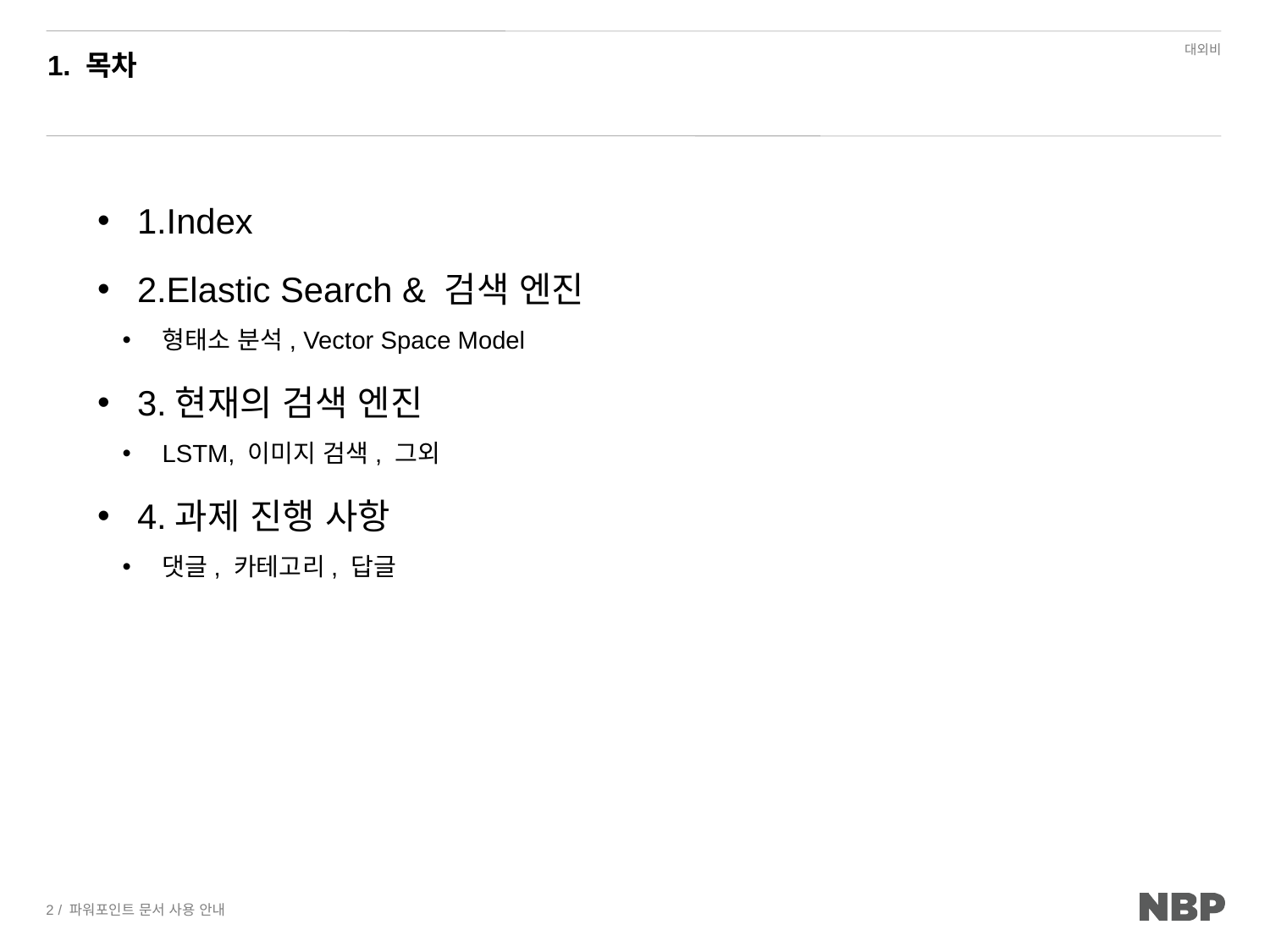

# 1. 목차
1.Index
2.Elastic Search & 검색 엔진
형태소 분석, Vector Space Model
3.현재의 검색 엔진
LSTM, 이미지 검색, 그외
4.과제 진행 사항
댓글, 카테고리, 답글